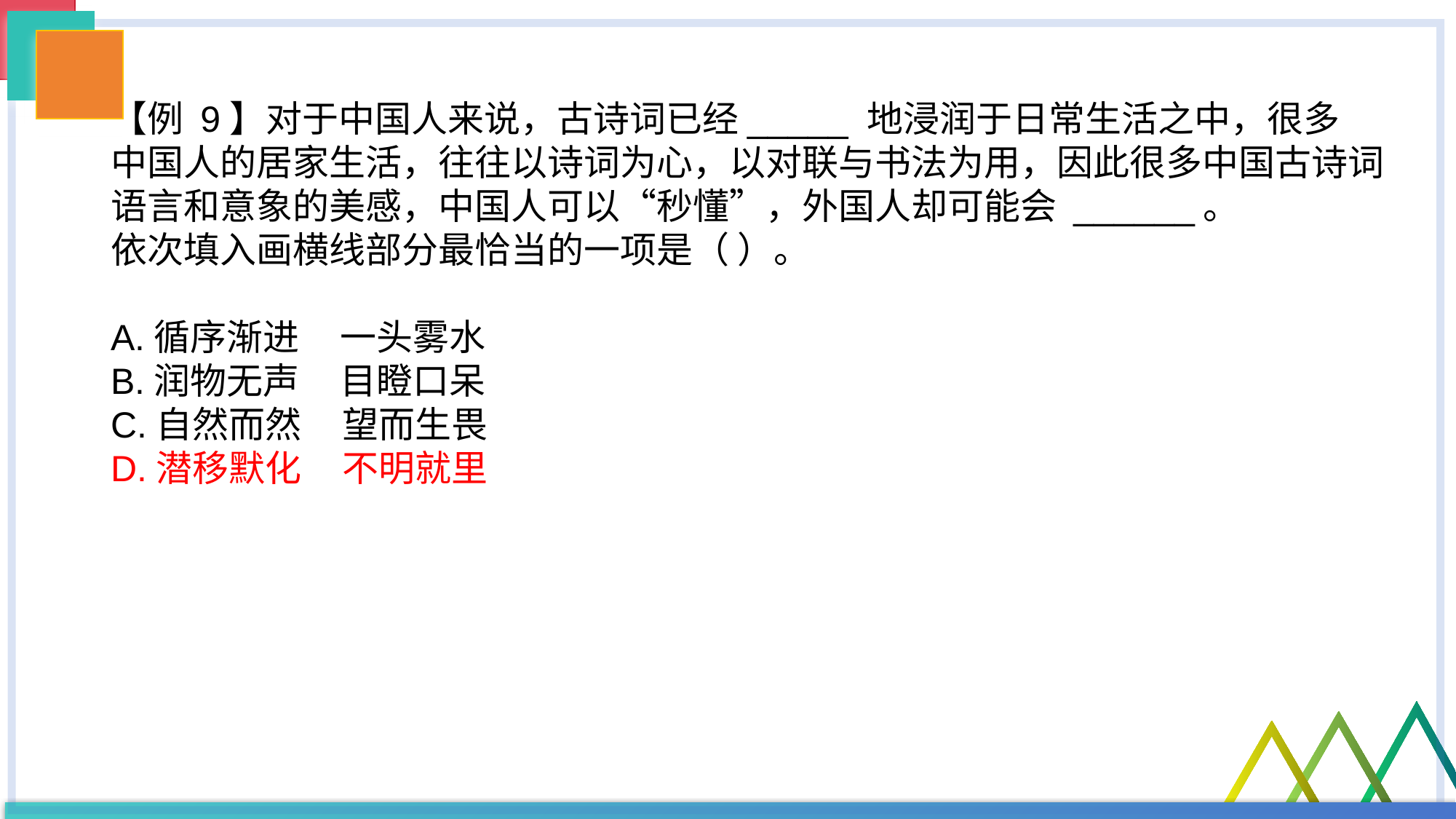

【例 9】对于中国人来说，古诗词已经_____ 地浸润于日常生活之中，很多
中国人的居家生活，往往以诗词为心，以对联与书法为用，因此很多中国古诗词语言和意象的美感，中国人可以“秒懂”，外国人却可能会 ______。
依次填入画横线部分最恰当的一项是（ ）。

A.循序渐进     一头雾水
B.润物无声     目瞪口呆
C.自然而然     望而生畏
D.潜移默化     不明就里